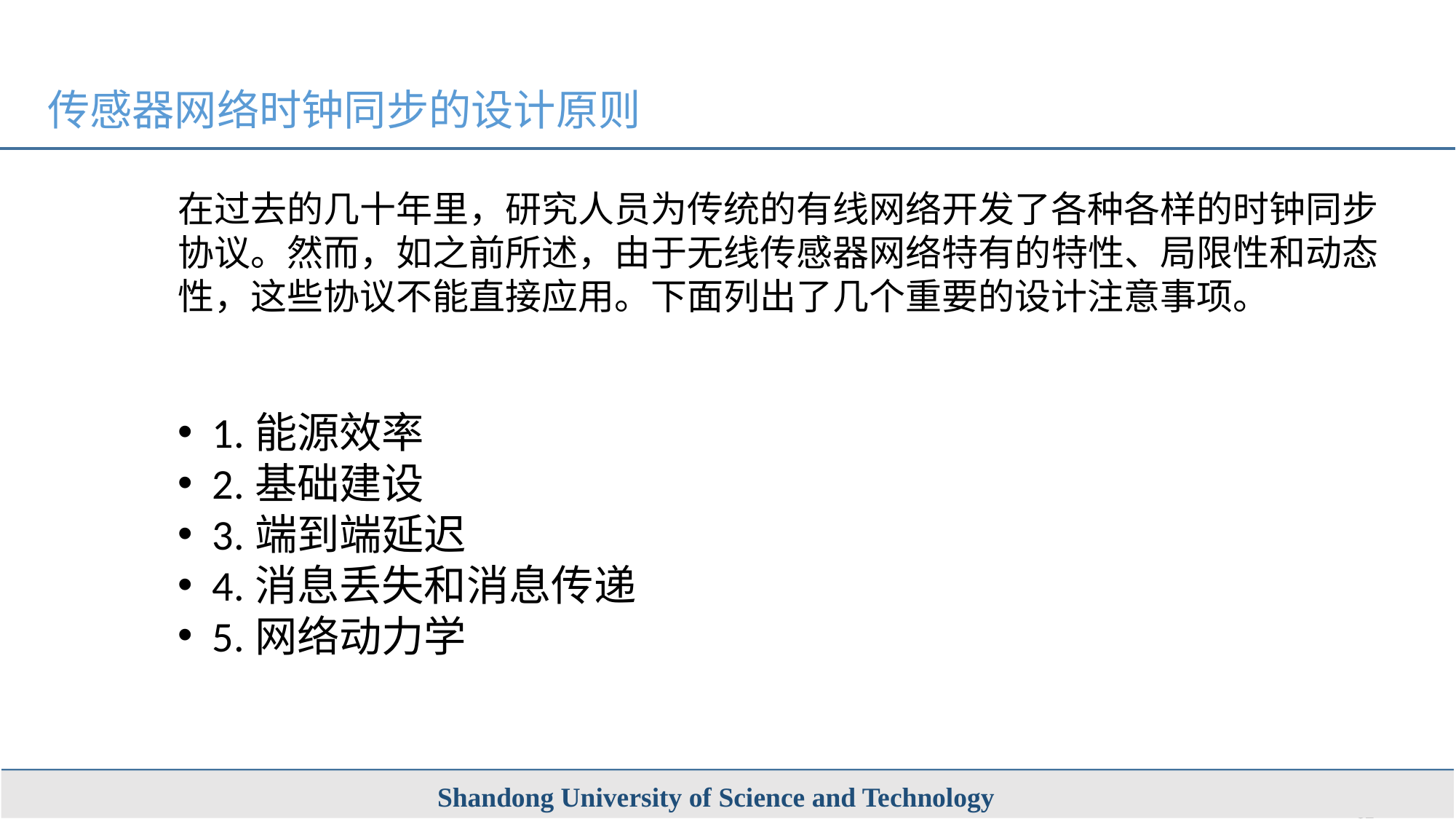

传感器网络时钟同步的设计原则
在过去的几十年里，研究人员为传统的有线网络开发了各种各样的时钟同步协议。然而，如之前所述，由于无线传感器网络特有的特性、局限性和动态性，这些协议不能直接应用。下面列出了几个重要的设计注意事项。
1.能源效率
2.基础建设
3.端到端延迟
4.消息丢失和消息传递
5.网络动力学
32

Shandong University of Science and Technology
32
32